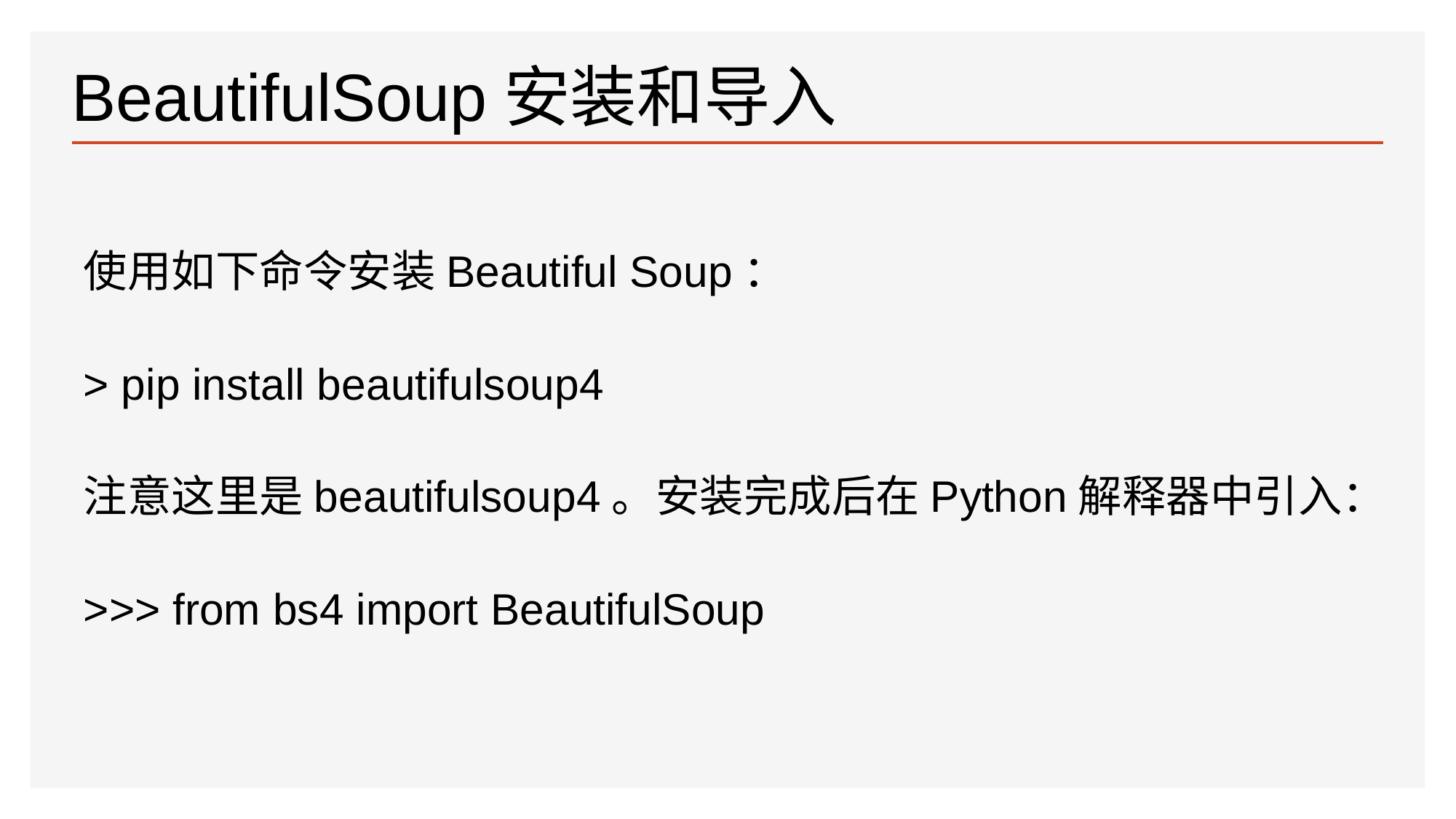

BeautifulSoup安装和导入
使用如下命令安装Beautiful Soup：
> pip install beautifulsoup4
注意这里是beautifulsoup4。安装完成后在Python解释器中引入：
>>> from bs4 import BeautifulSoup